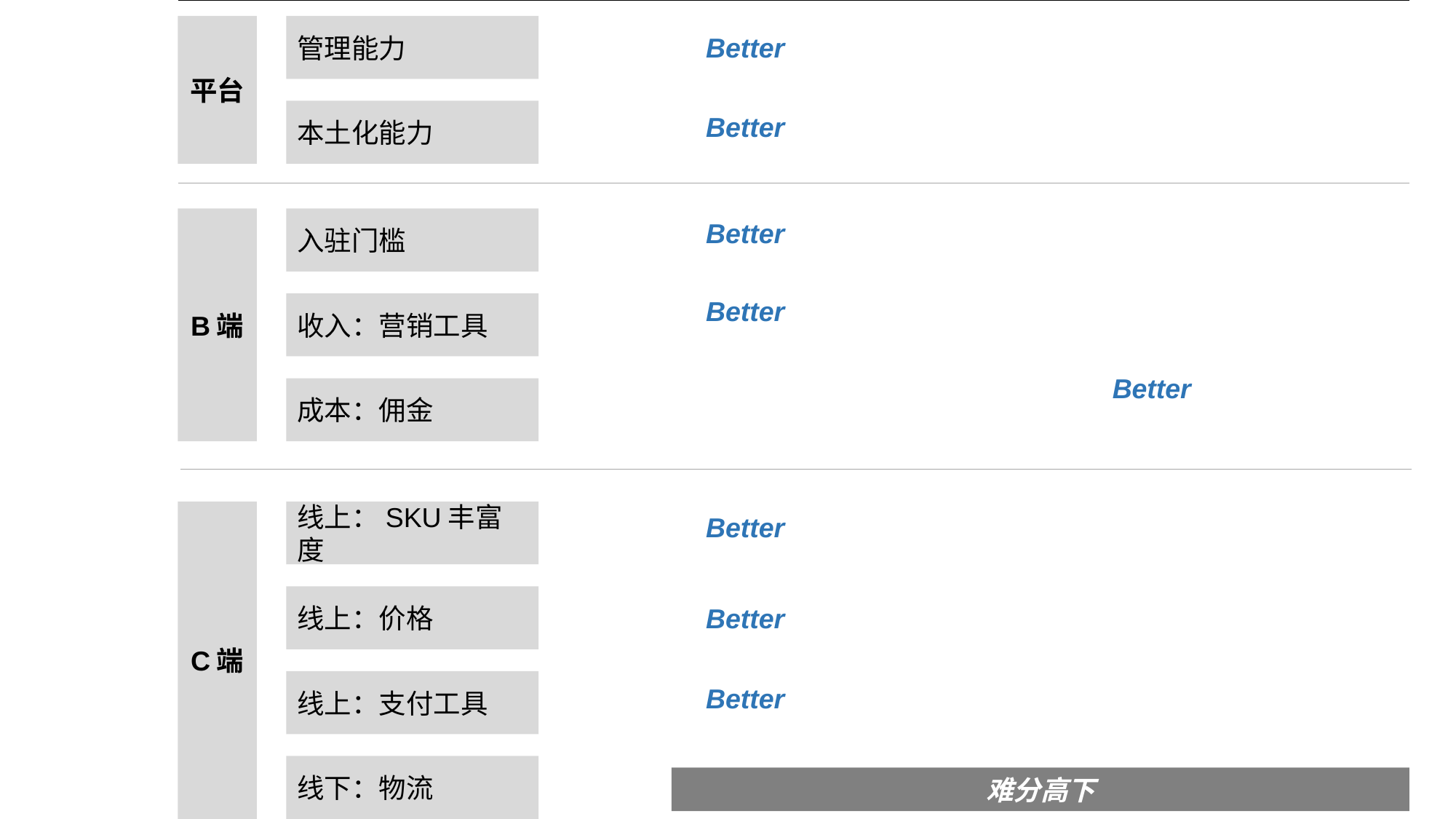

Lazada
Shopee
平台
管理能力
Better
本土化能力
Better
B端
入驻门槛
Better
Better
收入：营销工具
Better
成本：佣金
C端
线上：SKU丰富度
Better
线上：价格
Better
线上：支付工具
Better
线下：物流
难分高下